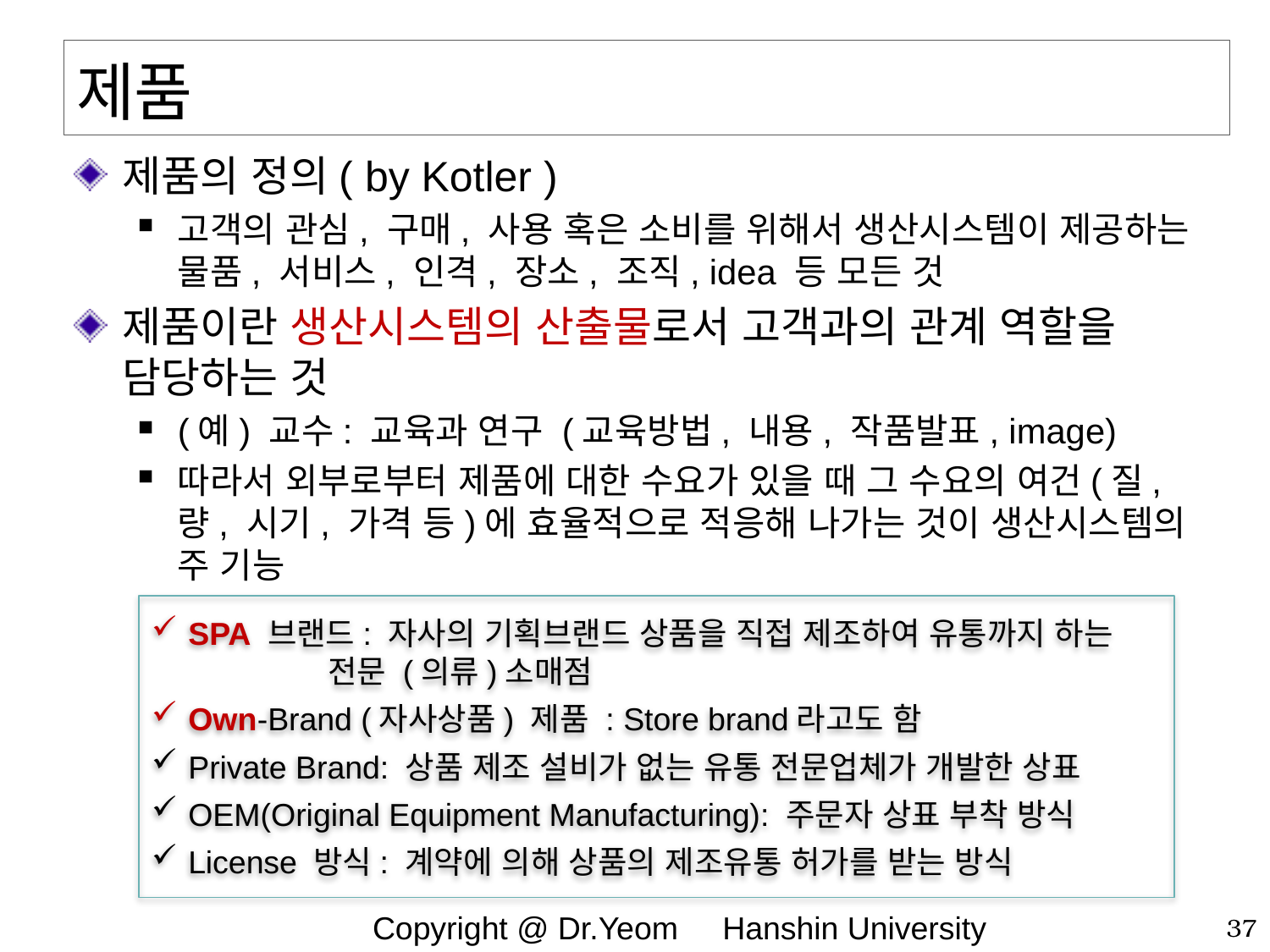

# 제품
제품의 정의( by Kotler )
고객의 관심, 구매, 사용 혹은 소비를 위해서 생산시스템이 제공하는 물품, 서비스, 인격, 장소, 조직, idea 등 모든 것
제품이란 생산시스템의 산출물로서 고객과의 관계 역할을 담당하는 것
(예) 교수: 교육과 연구 (교육방법, 내용, 작품발표, image)
따라서 외부로부터 제품에 대한 수요가 있을 때 그 수요의 여건(질, 량, 시기, 가격 등)에 효율적으로 적응해 나가는 것이 생산시스템의 주 기능

SPA 브랜드: 자사의 기획브랜드 상품을 직접 제조하여 유통까지 하는
                   전문 (의류)소매점
Own-Brand (자사상품) 제품 : Store brand라고도 함
Private Brand: 상품 제조 설비가 없는 유통 전문업체가 개발한 상표
OEM(Original Equipment Manufacturing): 주문자 상표 부착 방식
License 방식: 계약에 의해 상품의 제조유통 허가를 받는 방식
37